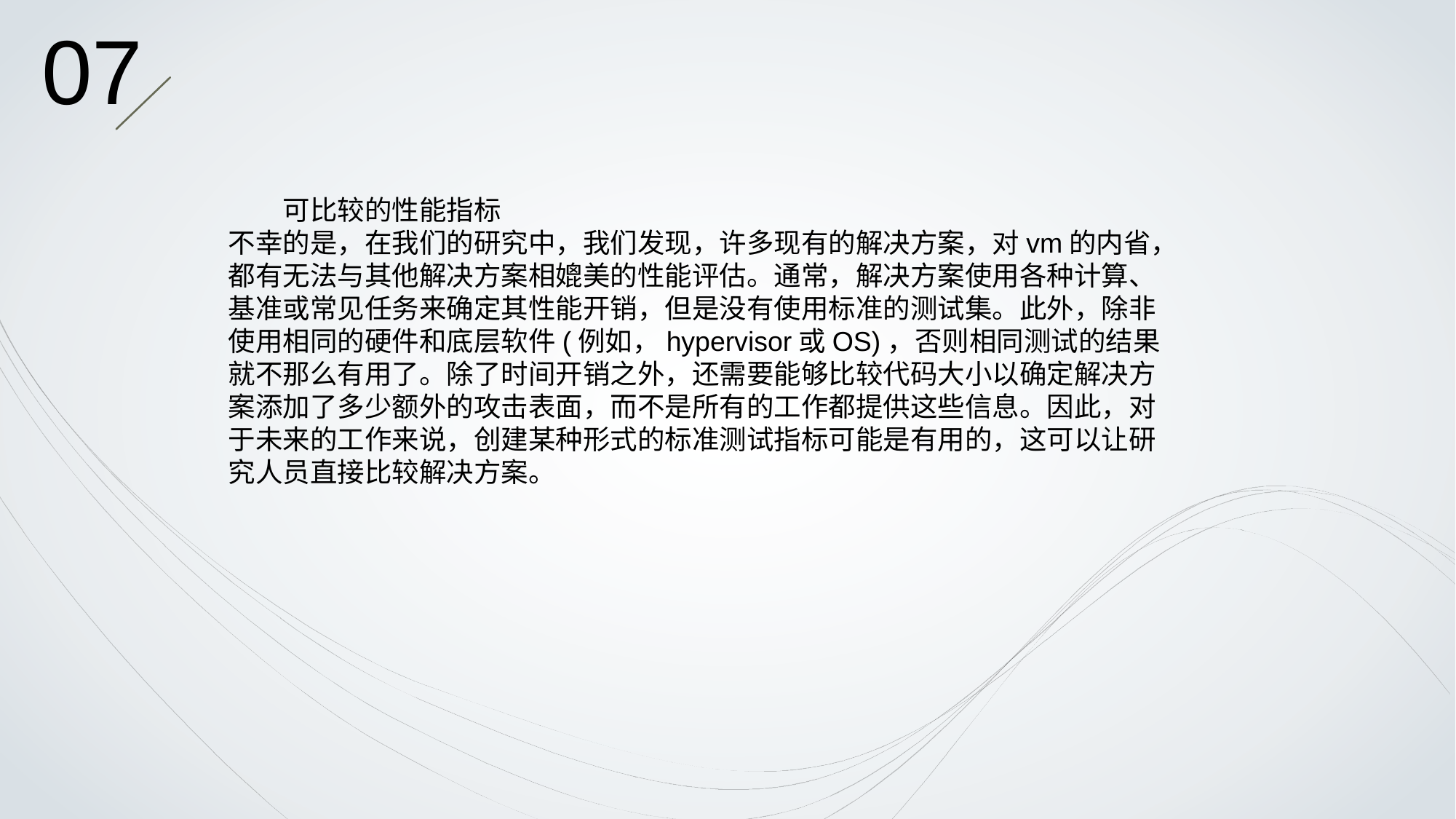

07
可比较的性能指标
不幸的是，在我们的研究中，我们发现，许多现有的解决方案，对vm的内省，都有无法与其他解决方案相媲美的性能评估。通常，解决方案使用各种计算、基准或常见任务来确定其性能开销，但是没有使用标准的测试集。此外，除非使用相同的硬件和底层软件(例如，hypervisor或OS)，否则相同测试的结果就不那么有用了。除了时间开销之外，还需要能够比较代码大小以确定解决方案添加了多少额外的攻击表面，而不是所有的工作都提供这些信息。因此，对于未来的工作来说，创建某种形式的标准测试指标可能是有用的，这可以让研究人员直接比较解决方案。